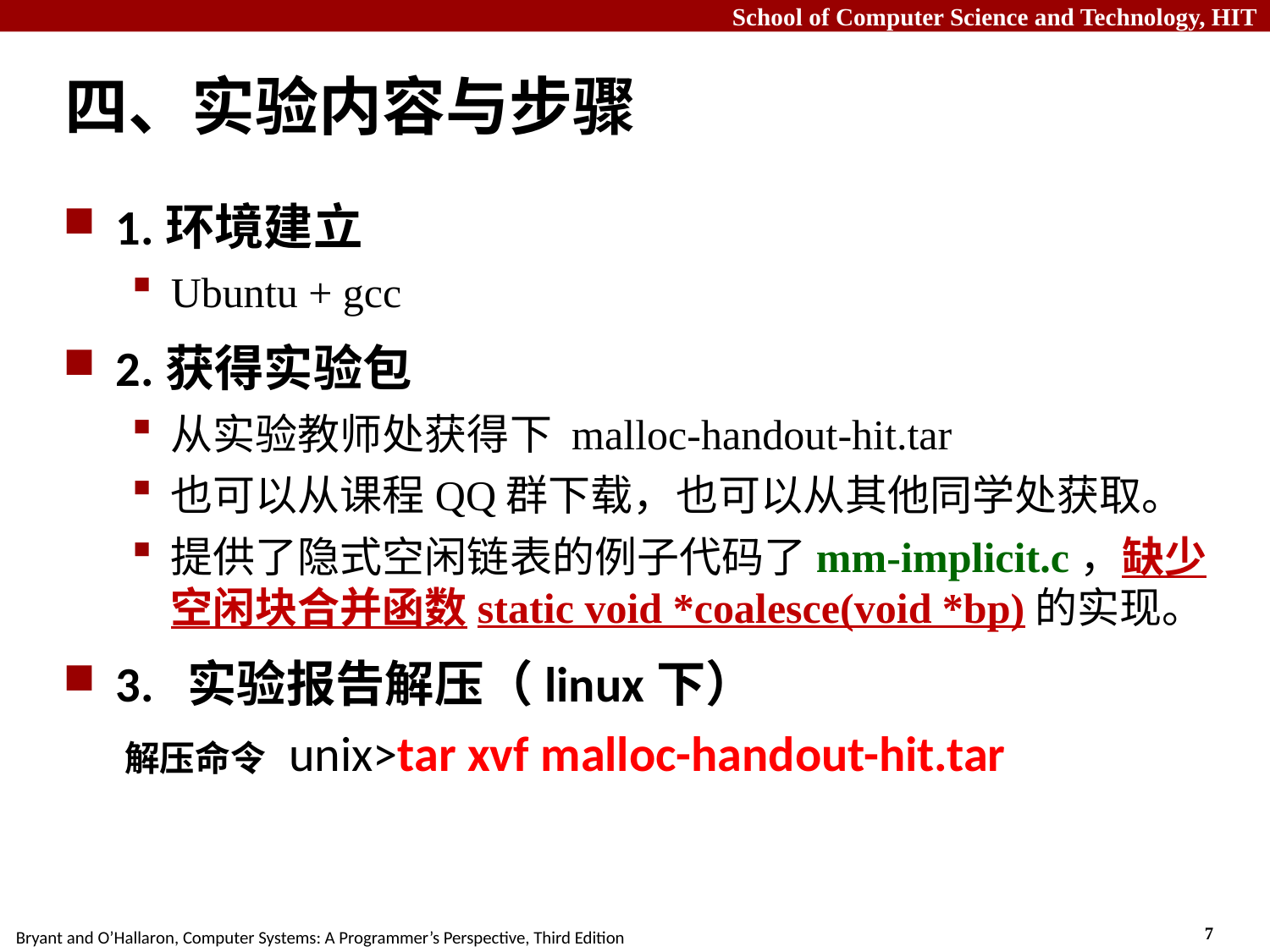

# 四、实验内容与步骤
1.环境建立
Ubuntu + gcc
2.获得实验包
从实验教师处获得下 malloc-handout-hit.tar
也可以从课程QQ群下载，也可以从其他同学处获取。
提供了隐式空闲链表的例子代码了mm-implicit.c，缺少空闲块合并函数static void *coalesce(void *bp)的实现。
3.  实验报告解压（linux下）
      解压命令 unix>tar xvf malloc-handout-hit.tar